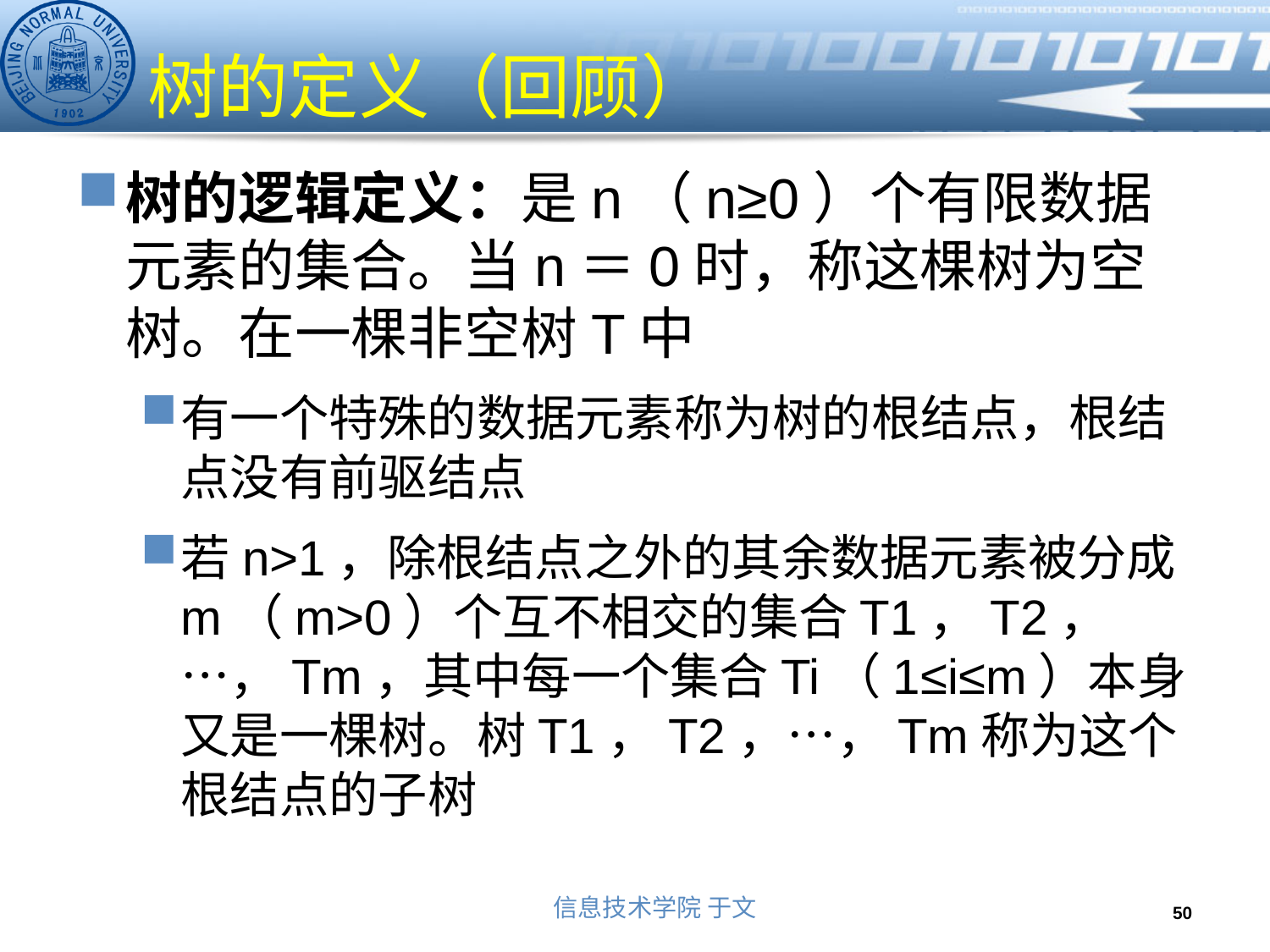

# 树的定义（回顾）
树的逻辑定义：是n（n≥0）个有限数据元素的集合。当n＝0时，称这棵树为空树。在一棵非空树T中
有一个特殊的数据元素称为树的根结点，根结点没有前驱结点
若n>1，除根结点之外的其余数据元素被分成m（m>0）个互不相交的集合T1，T2，…，Tm，其中每一个集合Ti（1≤i≤m）本身又是一棵树。树T1，T2，…，Tm称为这个根结点的子树
50